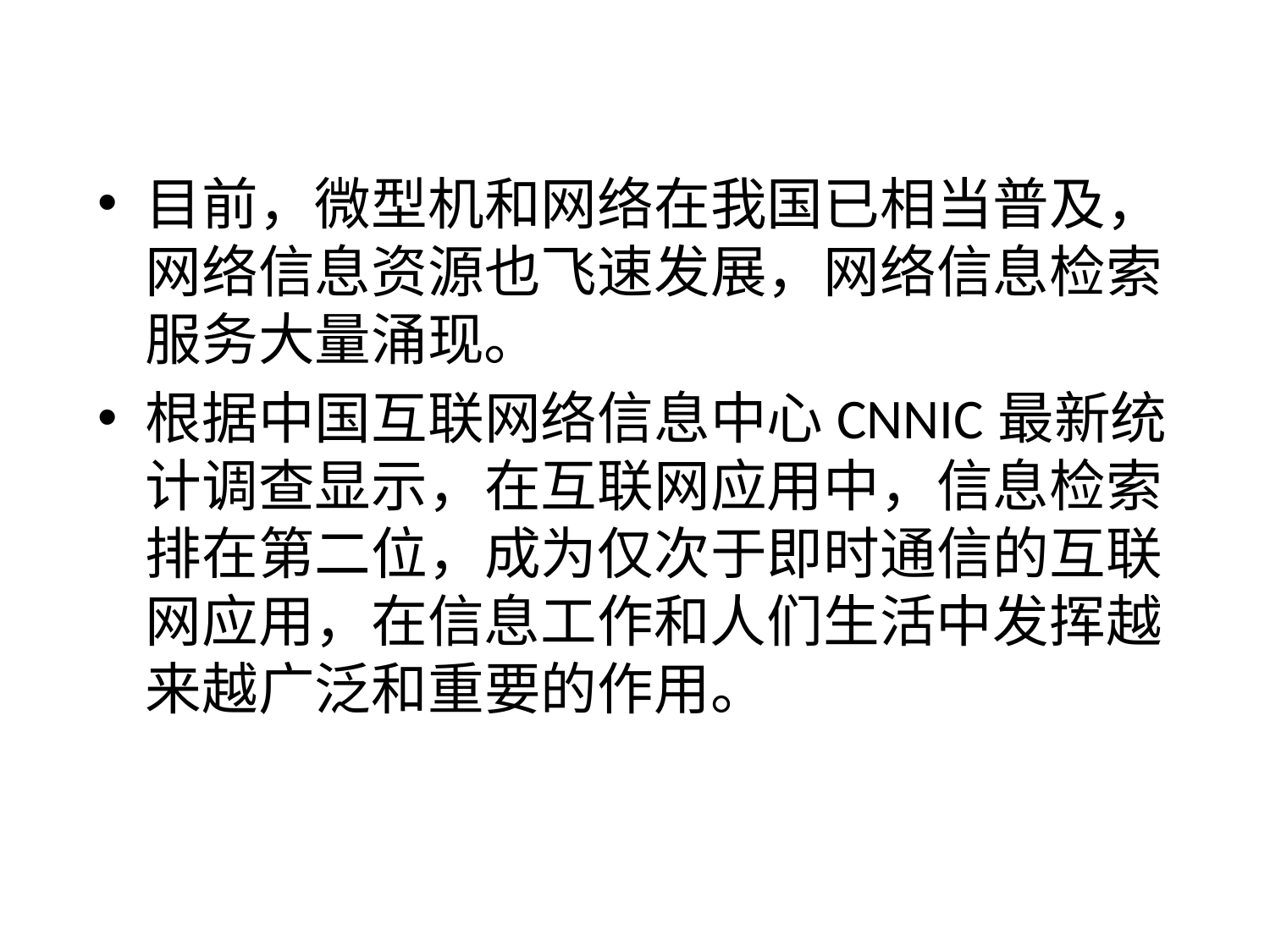

目前，微型机和网络在我国已相当普及，网络信息资源也飞速发展，网络信息检索服务大量涌现。
根据中国互联网络信息中心CNNIC最新统计调查显示，在互联网应用中，信息检索排在第二位，成为仅次于即时通信的互联网应用，在信息工作和人们生活中发挥越来越广泛和重要的作用。